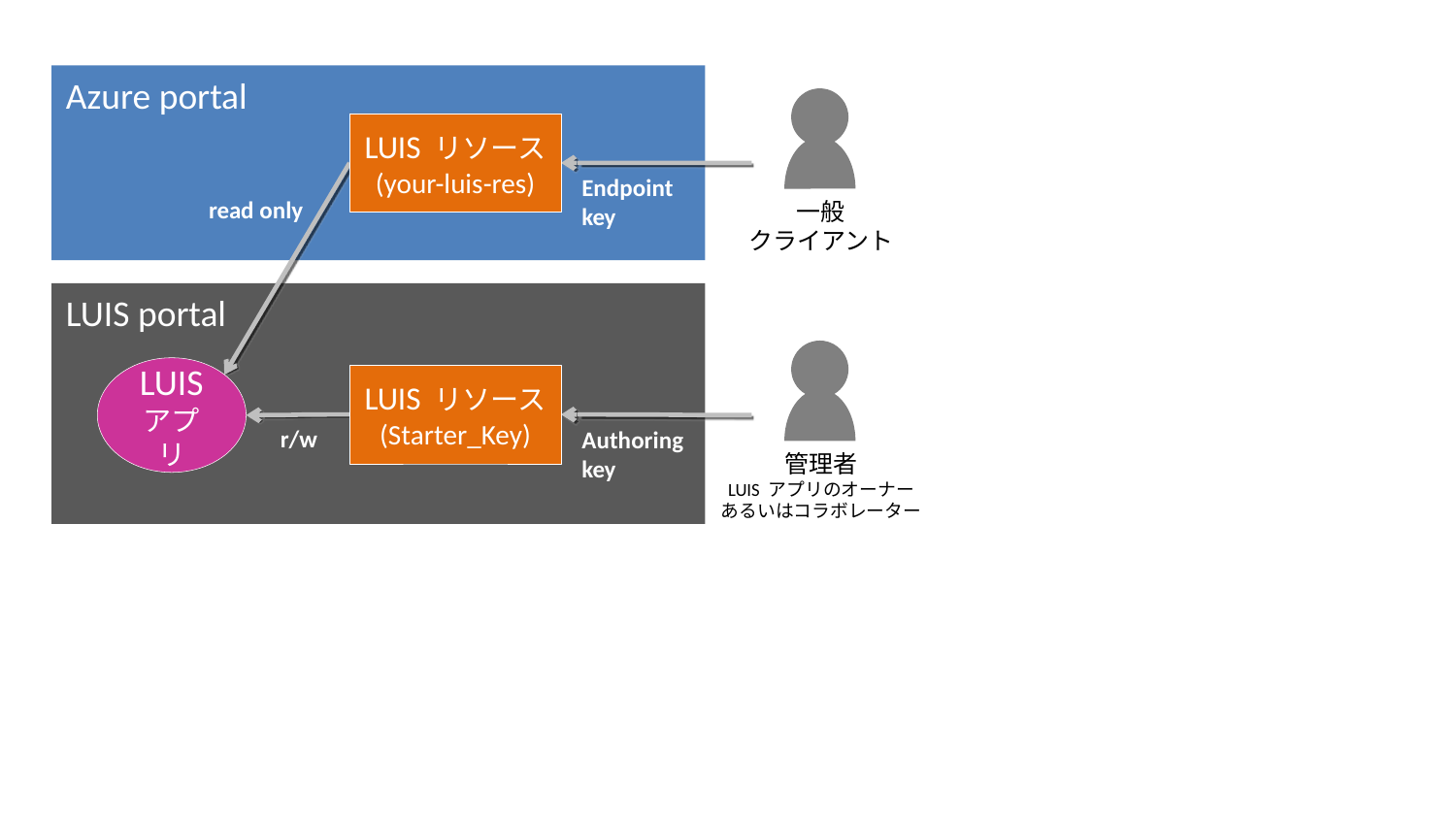

Azure portal

LUIS リソース
(your-luis-res)

Endpoint
key
read only
一般
クライアント
LUIS portal

LUIS
アプリ
LUIS リソース
(Starter_Key)

r/w
Authoring
key
管理者
LUIS アプリのオーナー
あるいはコラボレーター